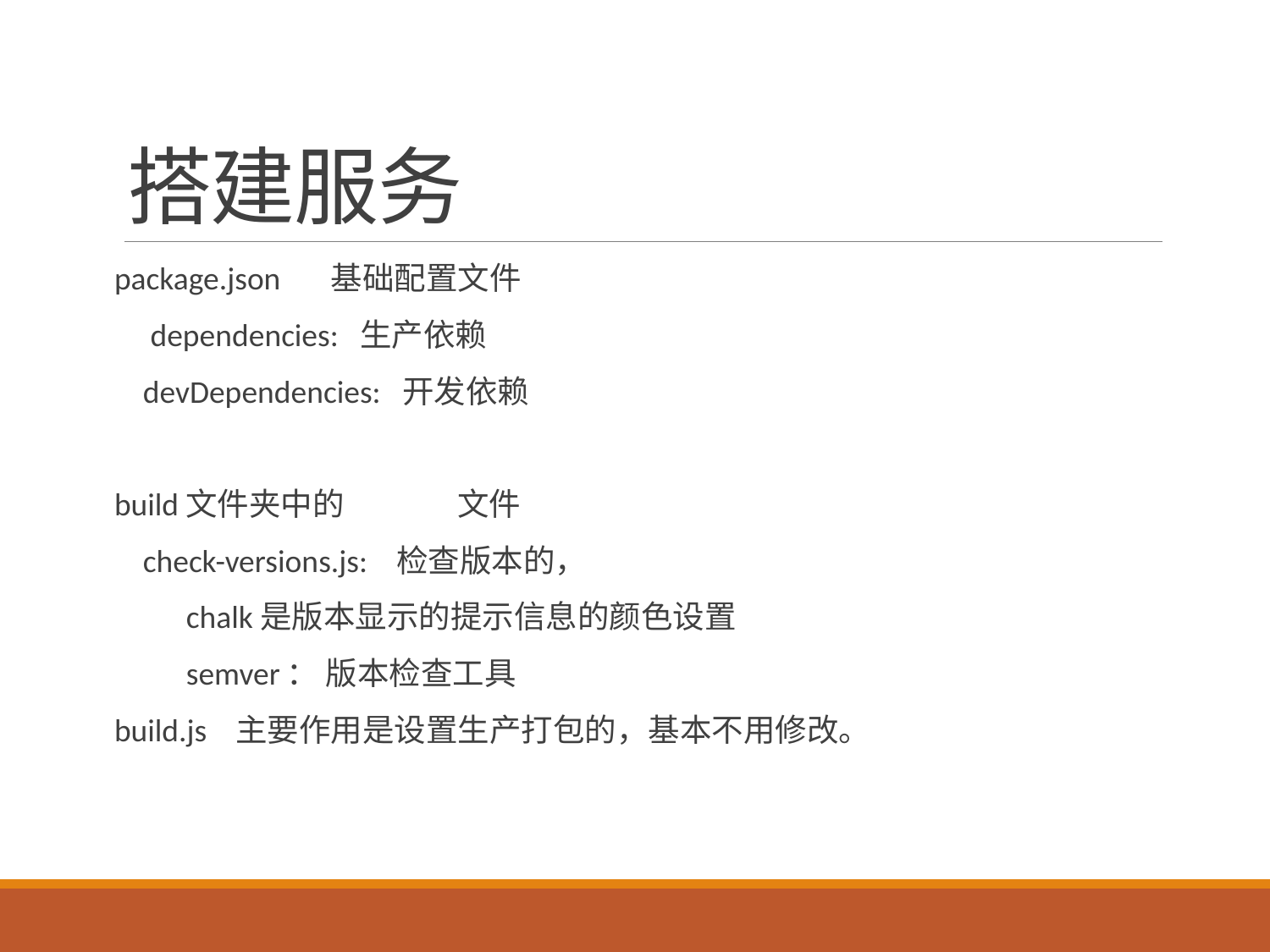

# 搭建服务
package.json      基础配置文件
     dependencies:  生产依赖
    devDependencies:  开发依赖

build文件夹中的	文件
    check-versions.js:   检查版本的，
          chalk是版本显示的提示信息的颜色设置
          semver： 版本检查工具
build.js   主要作用是设置生产打包的，基本不用修改。